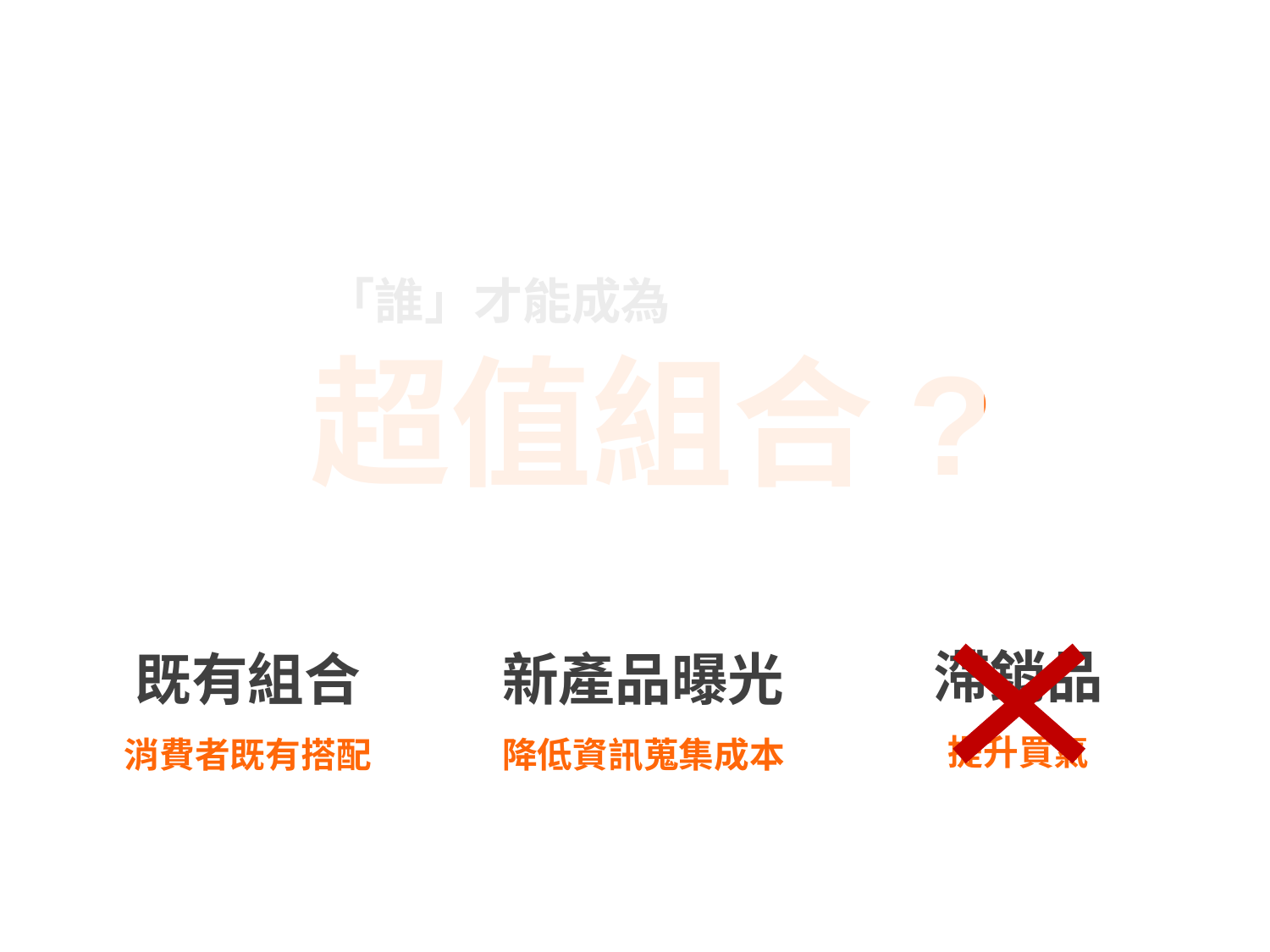

「誰」才能成為
超值組合?

滯銷品
提升買氣
既有組合
消費者既有搭配
新產品曝光
降低資訊蒐集成本